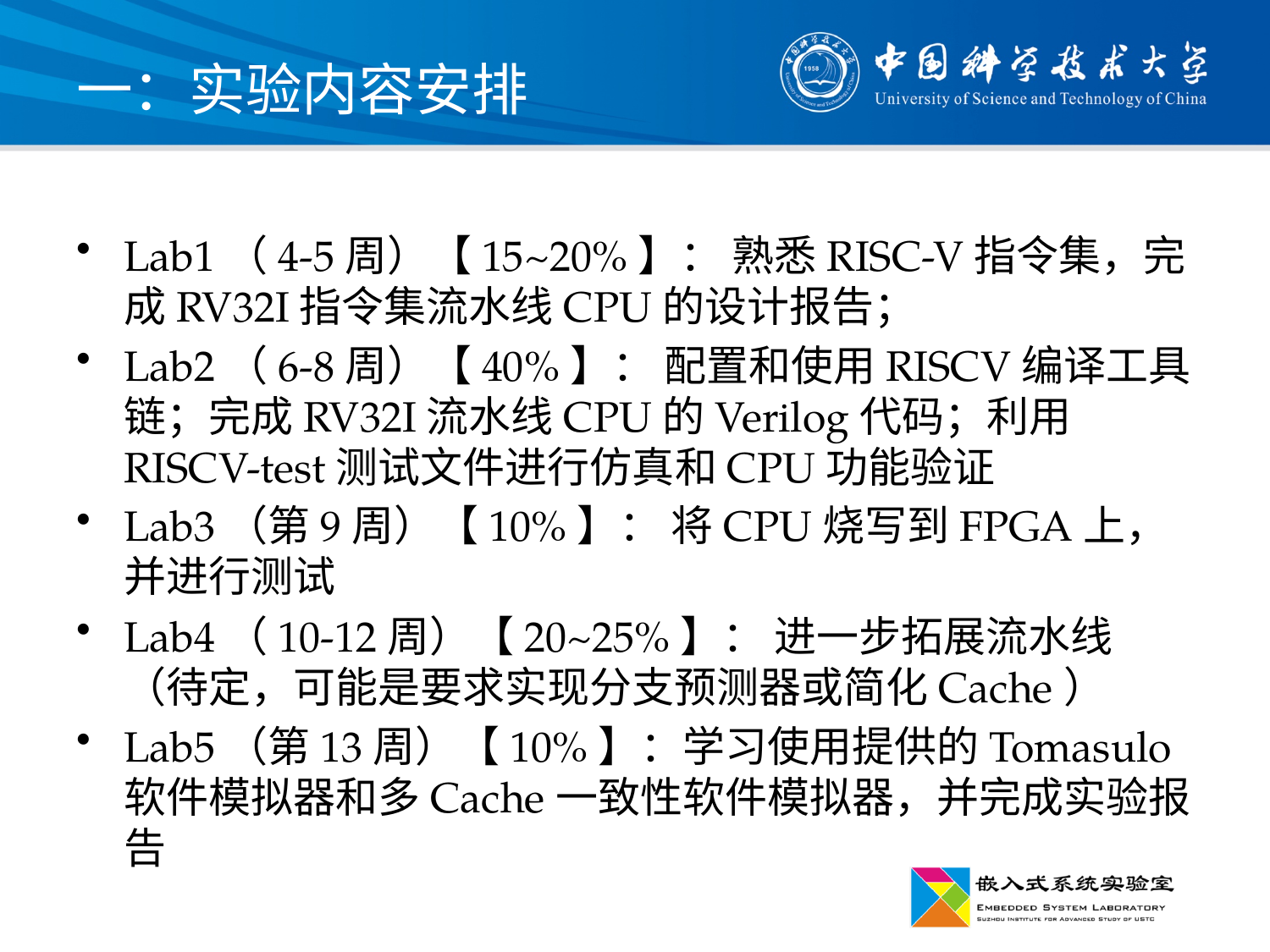

# 一：实验内容安排
Lab1（4-5周）【15~20%】： 熟悉RISC-V指令集，完成RV32I指令集流水线CPU的设计报告；
Lab2（6-8周）【40%】： 配置和使用RISCV编译工具链；完成RV32I流水线CPU的Verilog代码；利用RISCV-test测试文件进行仿真和CPU功能验证
Lab3（第9周）【10%】： 将CPU烧写到FPGA上，并进行测试
Lab4（10-12周）【20~25%】： 进一步拓展流水线（待定，可能是要求实现分支预测器或简化Cache）
Lab5（第13周）【10%】：学习使用提供的Tomasulo软件模拟器和多Cache一致性软件模拟器，并完成实验报告